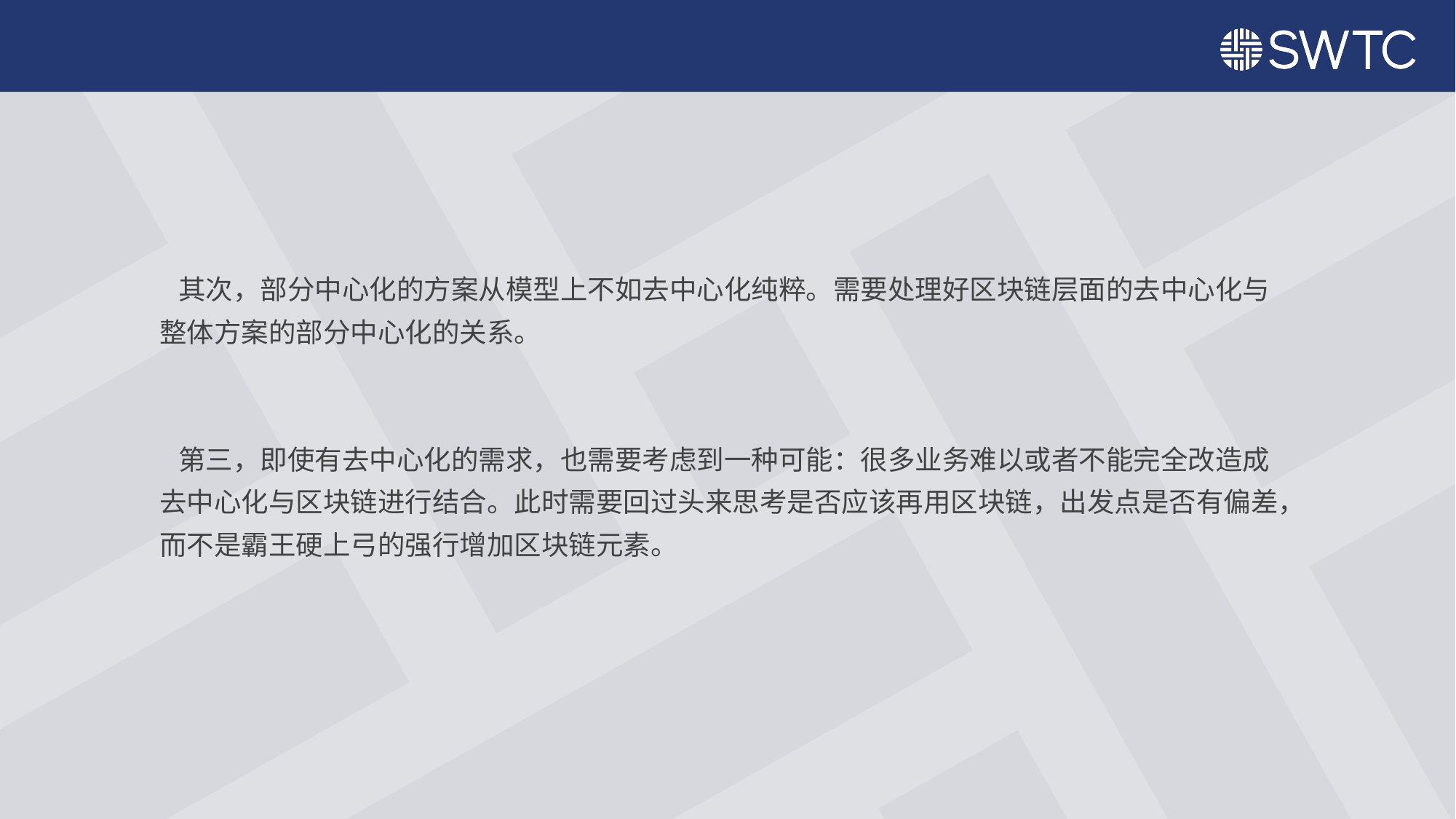

其次，部分中心化的方案从模型上不如去中心化纯粹。需要处理好区块链层面的去中心化与整体方案的部分中心化的关系。

  第三，即使有去中心化的需求，也需要考虑到一种可能：很多业务难以或者不能完全改造成去中心化与区块链进行结合。此时需要回过头来思考是否应该再用区块链，出发点是否有偏差，而不是霸王硬上弓的强行增加区块链元素。